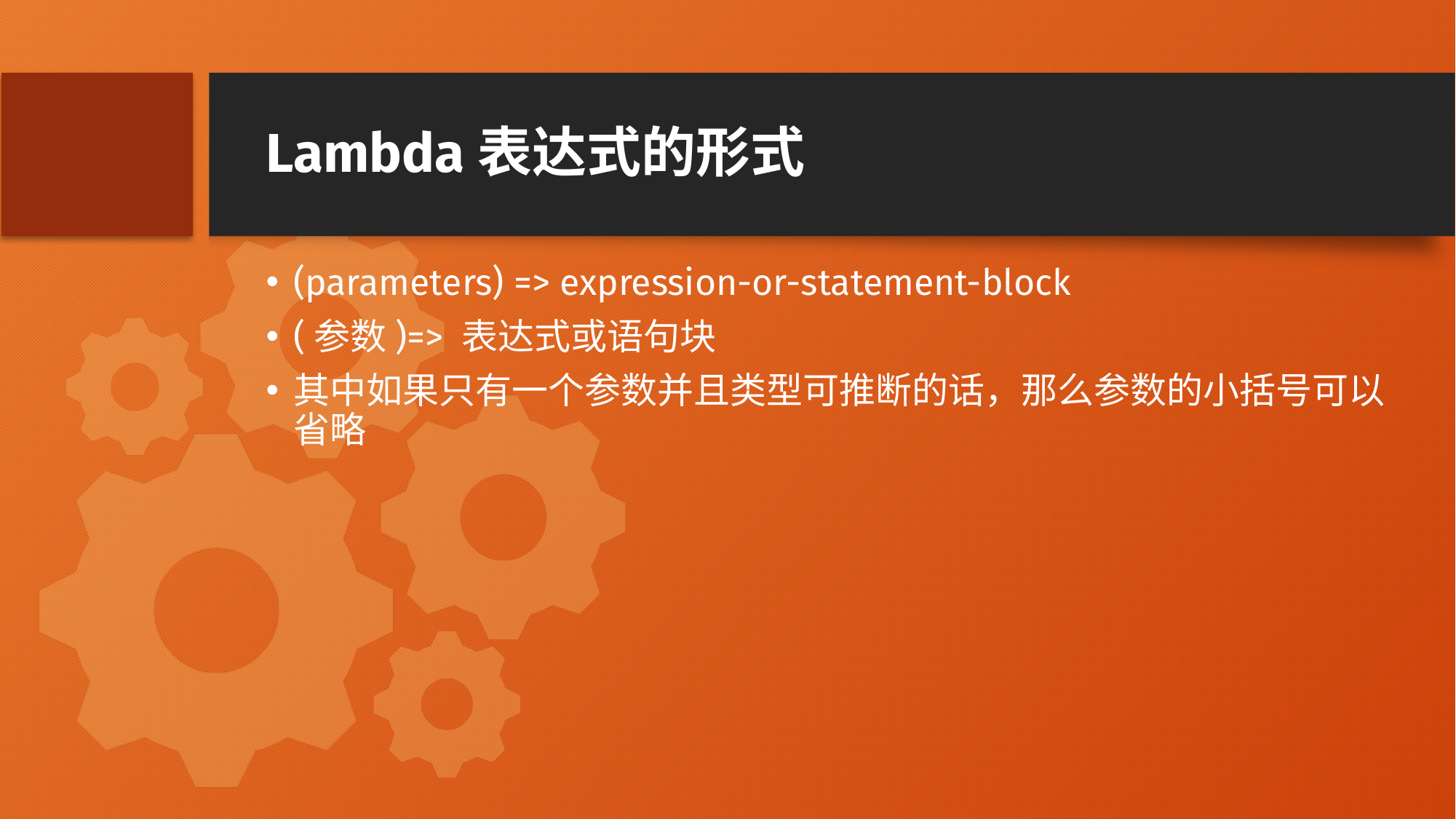

# Lambda表达式的形式
(parameters) => expression-or-statement-block
(参数)=> 表达式或语句块
其中如果只有一个参数并且类型可推断的话，那么参数的小括号可以省略